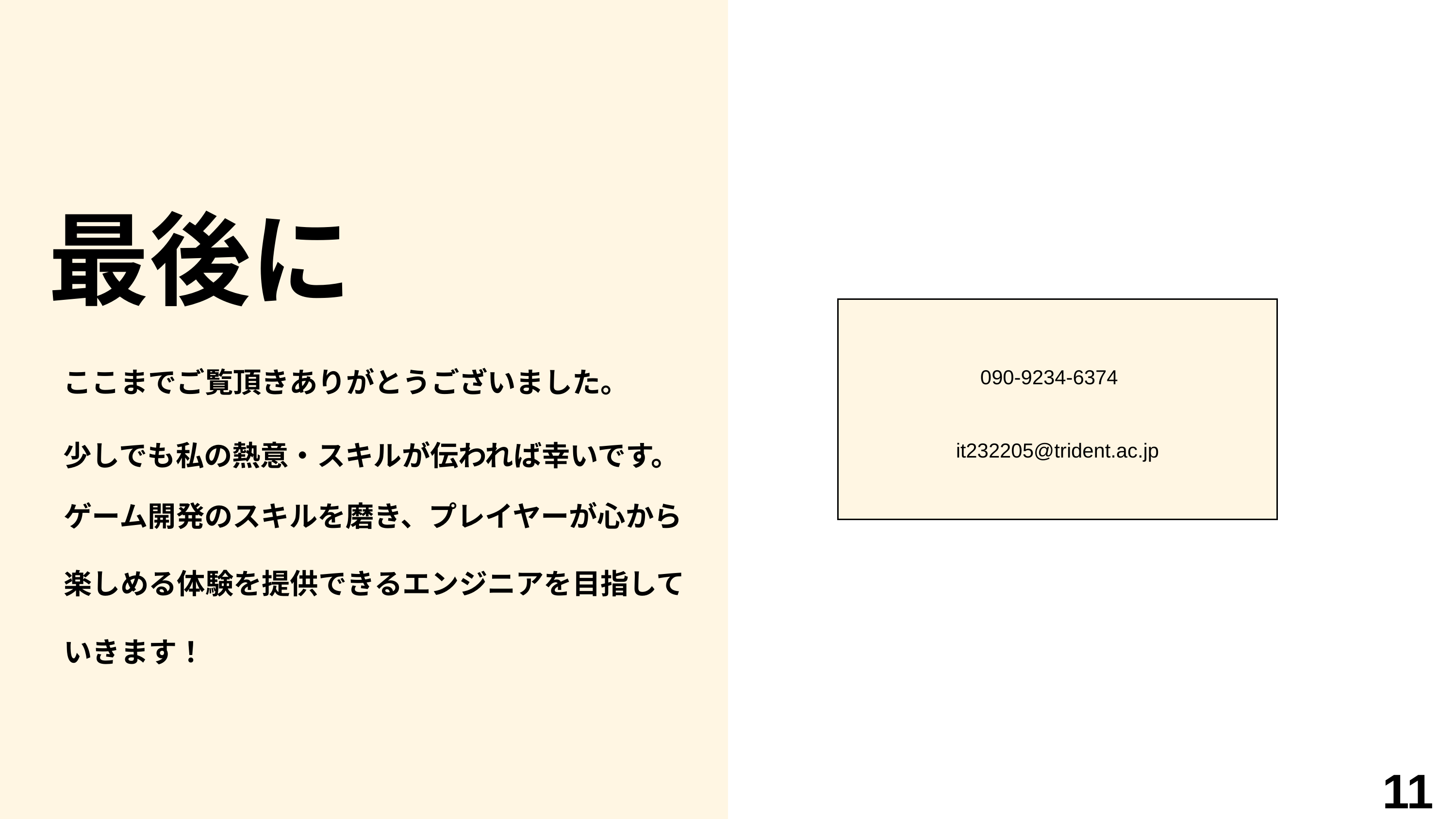

最後に
ここまでご覧頂きありがとうございました。

少しでも私の熱意・スキルが伝われば幸いです。
090-9234-6374
it232205@trident.ac.jp
ゲーム開発のスキルを磨き、プレイヤーが心から

楽しめる体験を提供できるエンジニアを目指して

いきます！
11